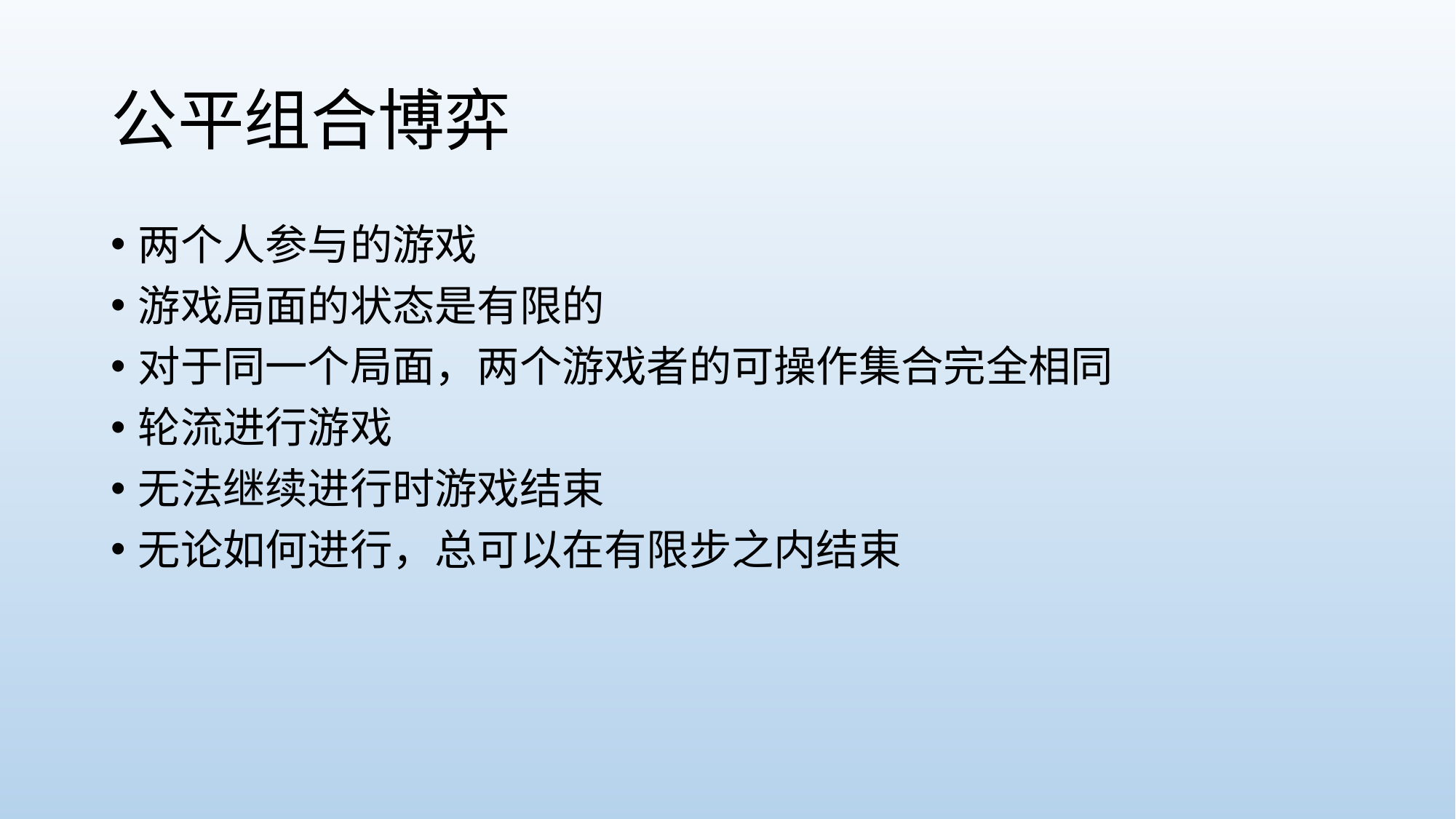

# 公平组合博弈
两个人参与的游戏
游戏局面的状态是有限的
对于同一个局面，两个游戏者的可操作集合完全相同
轮流进行游戏
无法继续进行时游戏结束
无论如何进行，总可以在有限步之内结束